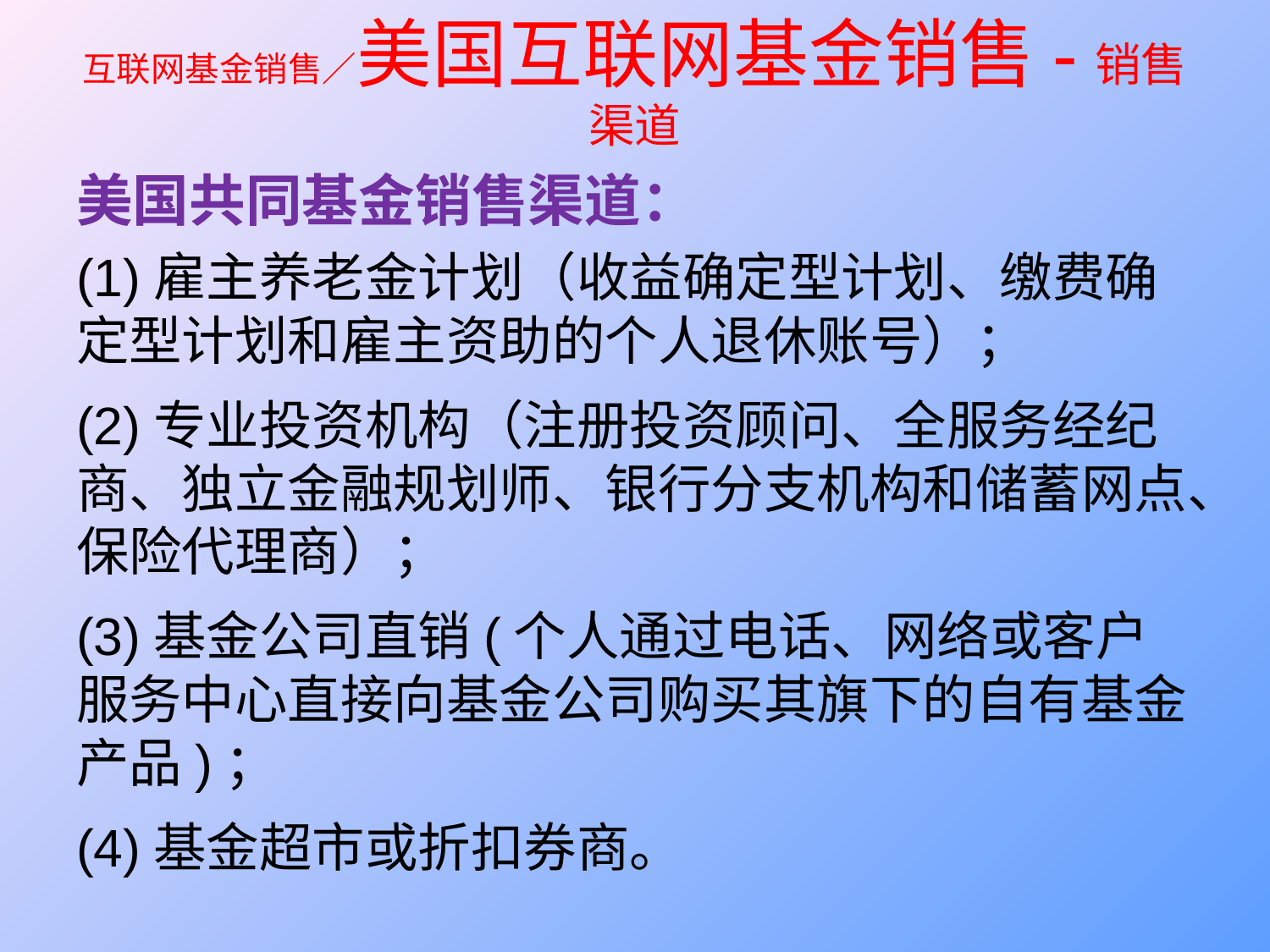

# 互联网基金销售／美国互联网基金销售-销售渠道
美国共同基金销售渠道：
(1)雇主养老金计划（收益确定型计划、缴费确定型计划和雇主资助的个人退休账号）；
(2)专业投资机构（注册投资顾问、全服务经纪商、独立金融规划师、银行分支机构和储蓄网点、保险代理商）；
(3)基金公司直销(个人通过电话、网络或客户服务中心直接向基金公司购买其旗下的自有基金产品)；
(4)基金超市或折扣券商。